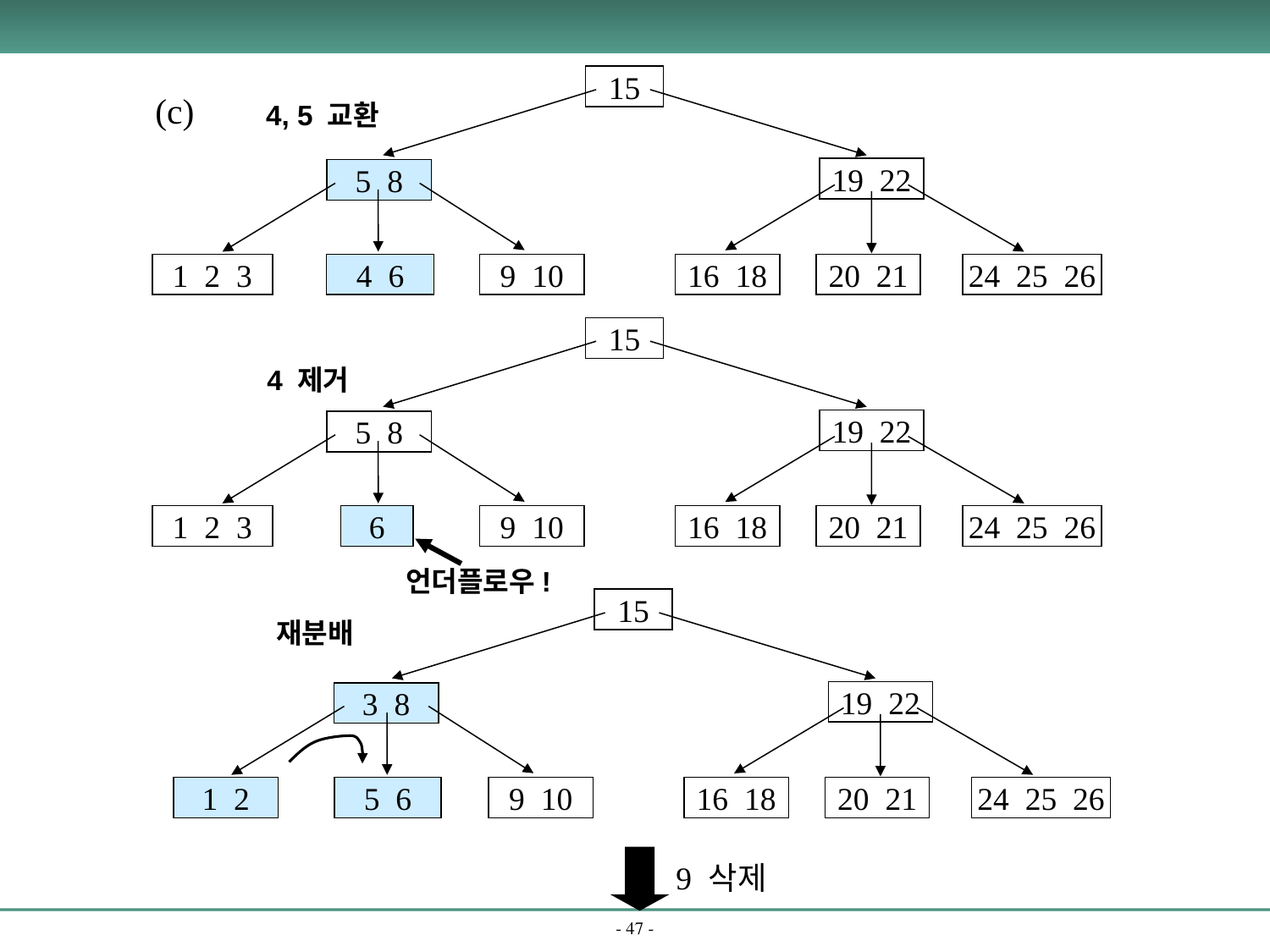

15
(c)

4, 5 교환
19  22
5  8

1  2  3
4  6
9  10
16  18
20  21
24  25  26
15

4 제거
19  22
5  8

1  2  3
6
9  10
16  18
20  21
24  25  26

언더플로우!
15
재분배

19  22
3  8

1  2
5  6
9  10
16  18
20  21
24  25  26

9 삭제